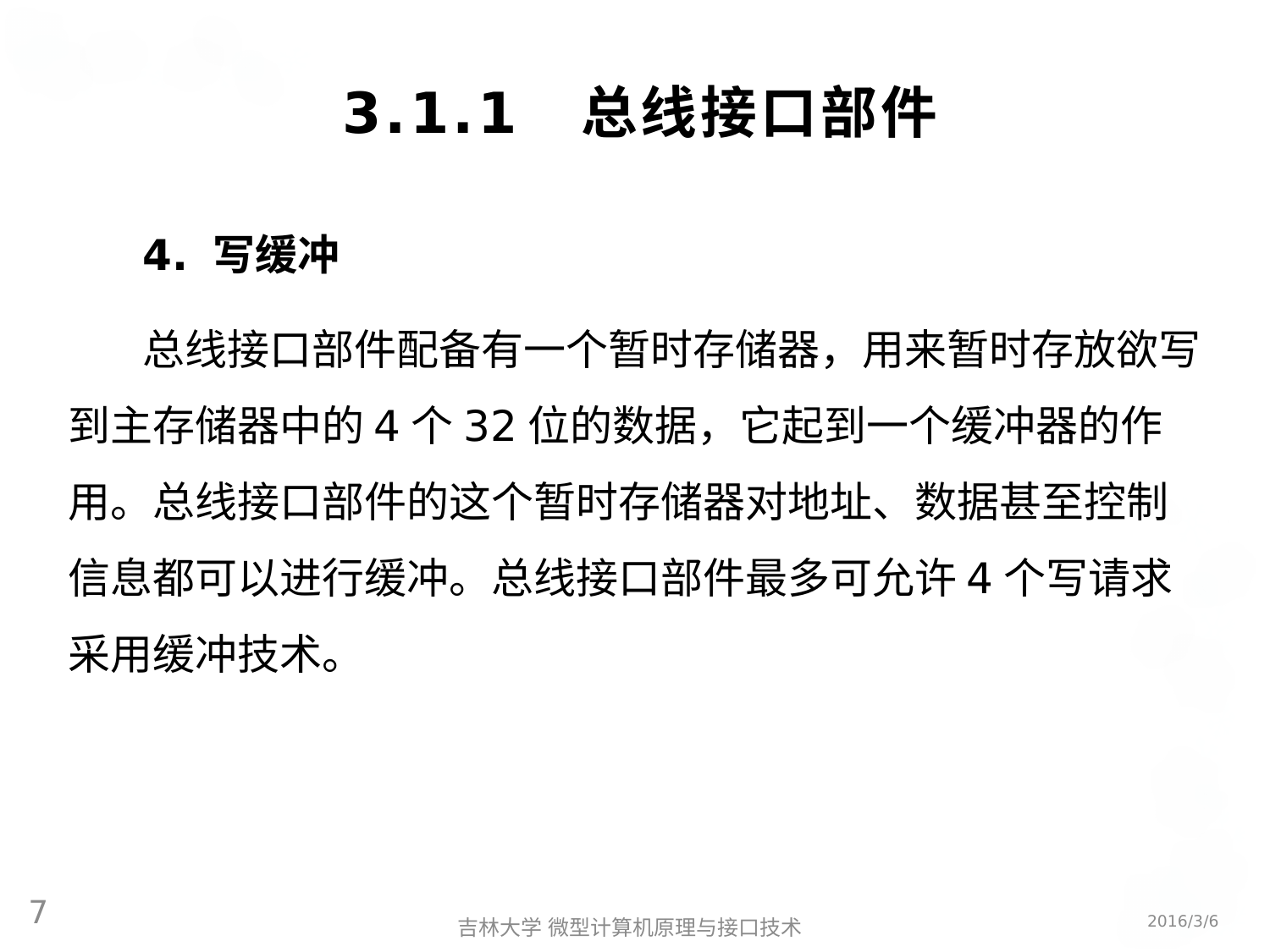

# 3.1.1  总线接口部件
4. 写缓冲
总线接口部件配备有一个暂时存储器，用来暂时存放欲写到主存储器中的4个32位的数据，它起到一个缓冲器的作用。总线接口部件的这个暂时存储器对地址、数据甚至控制信息都可以进行缓冲。总线接口部件最多可允许4个写请求采用缓冲技术。
7
2016/3/6
吉林大学 微型计算机原理与接口技术